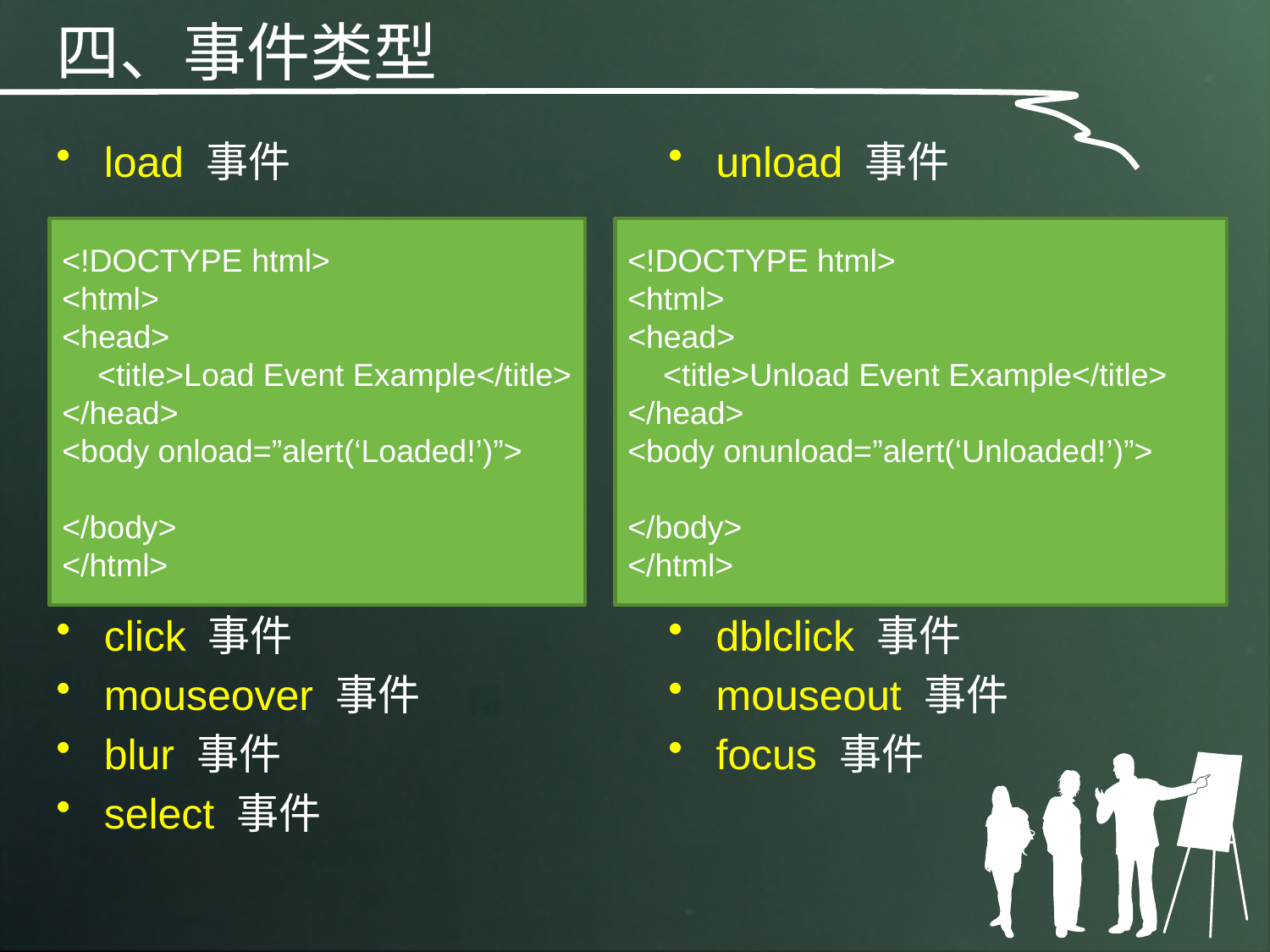

四、事件类型

load 事件

click 事件
mouseover 事件
blur 事件
select 事件
unload 事件

dblclick 事件
mouseout 事件
focus 事件

<!DOCTYPE html>
<html>
<head>
    <title>Load Event Example</title>
</head>
<body onload=”alert(‘Loaded!’)”>

</body>
</html>
<!DOCTYPE html>
<html>
<head>
    <title>Unload Event Example</title>
</head>
<body onunload=”alert(‘Unloaded!’)”>

</body>
</html>